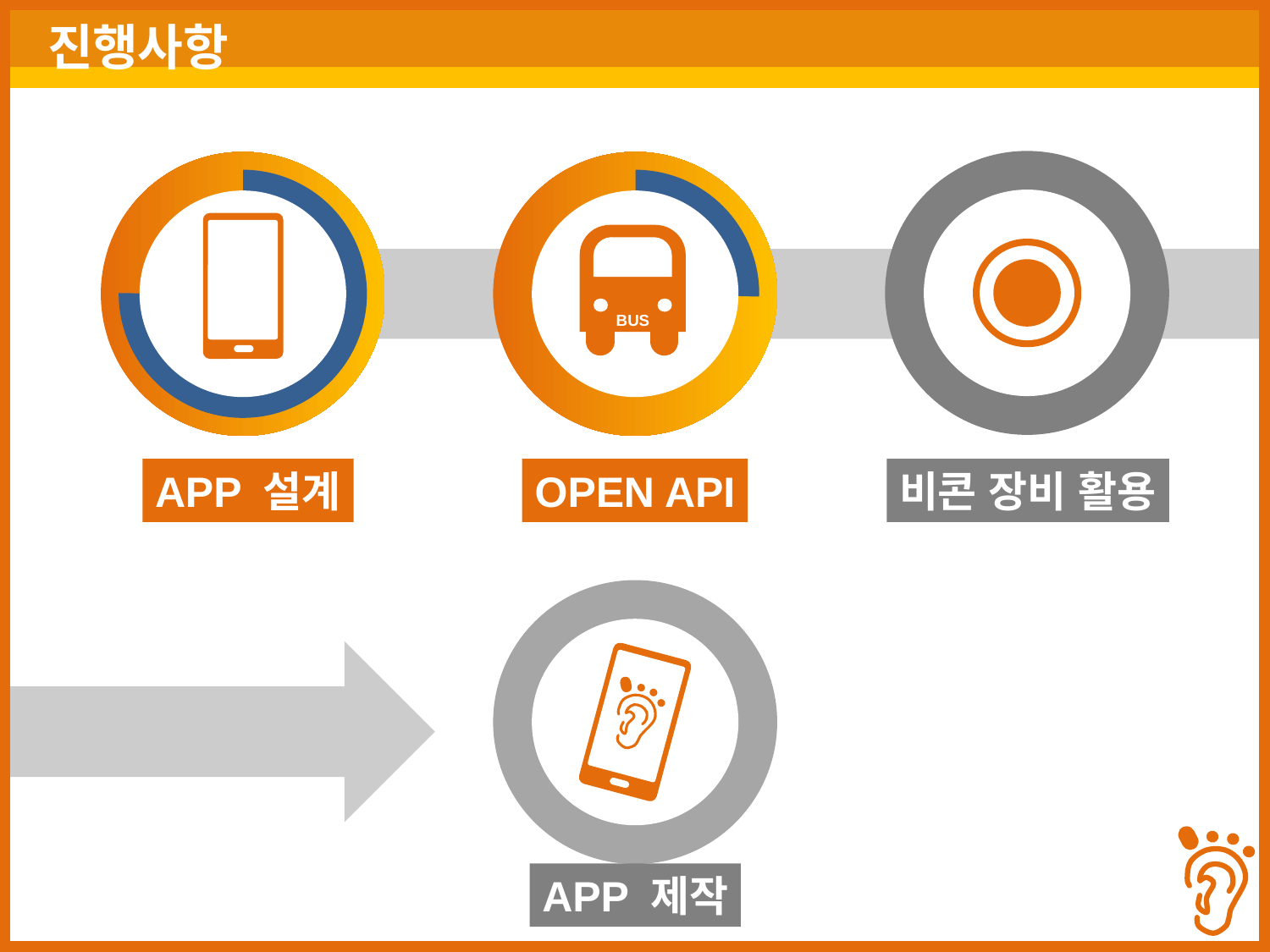

진행사항

BUS

APP 설계
OPEN API
비콘 장비 활용

APP 제작